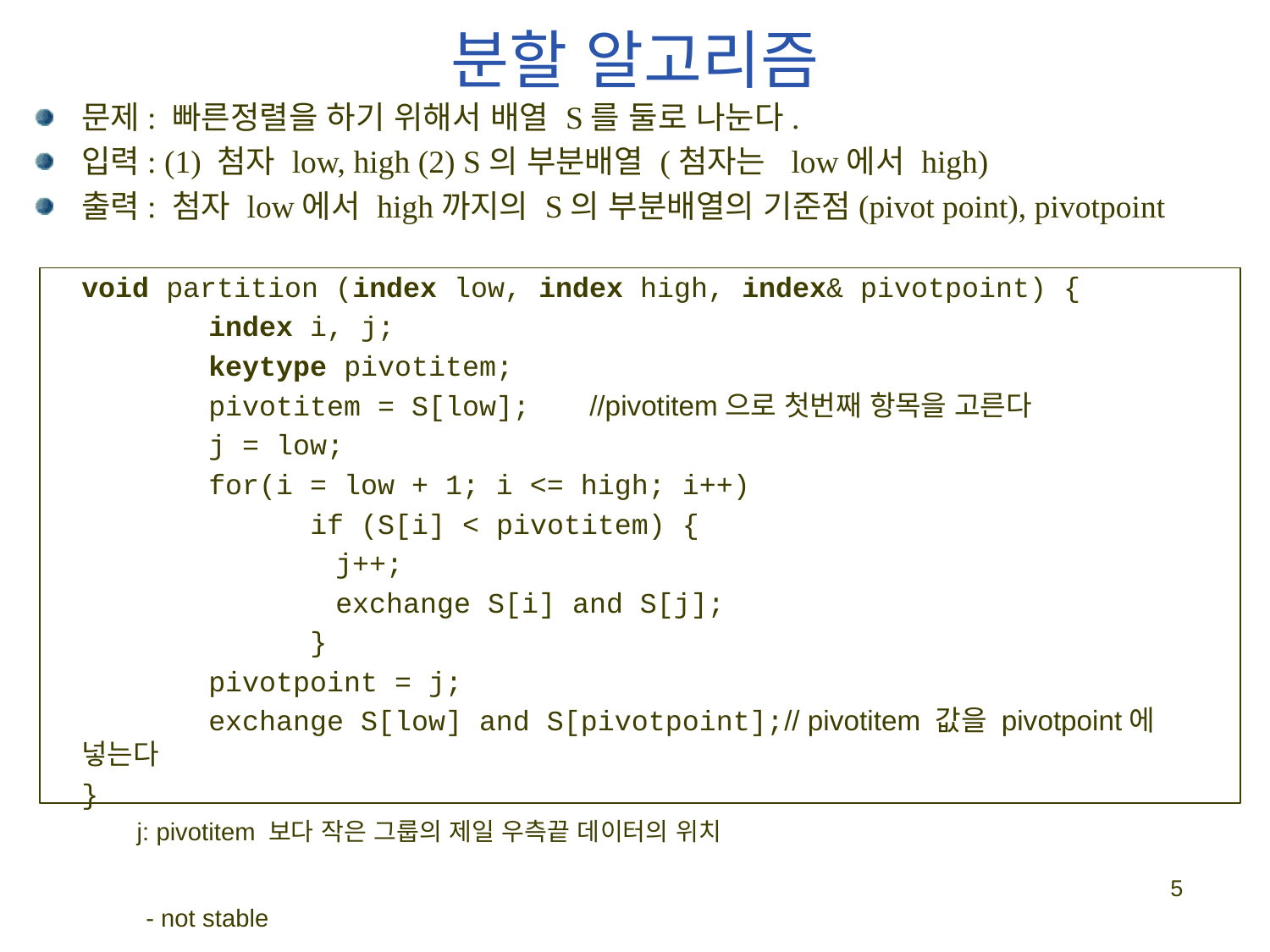

# 분할 알고리즘
문제: 빠른정렬을 하기 위해서 배열 S를 둘로 나눈다.
입력: (1) 첨자 low, high (2) S의 부분배열 (첨자는  low에서 high)
출력: 첨자 low에서 high까지의 S의 부분배열의 기준점(pivot point), pivotpoint

	void partition (index low, index high, index& pivotpoint) {
		index i, j;
		keytype pivotitem;
		pivotitem = S[low];	//pivotitem으로 첫번째 항목을 고른다
		j = low;
		for(i = low + 1; i <= high; i++)
		      if (S[i] < pivotitem) {
			j++;
			exchange S[i] and S[j];
		      }
		pivotpoint = j;
		exchange S[low] and S[pivotpoint];// pivotitem 값을 pivotpoint에 넣는다
	}

j: pivotitem 보다 작은 그룹의 제일 우측끝 데이터의 위치
5
- not stable